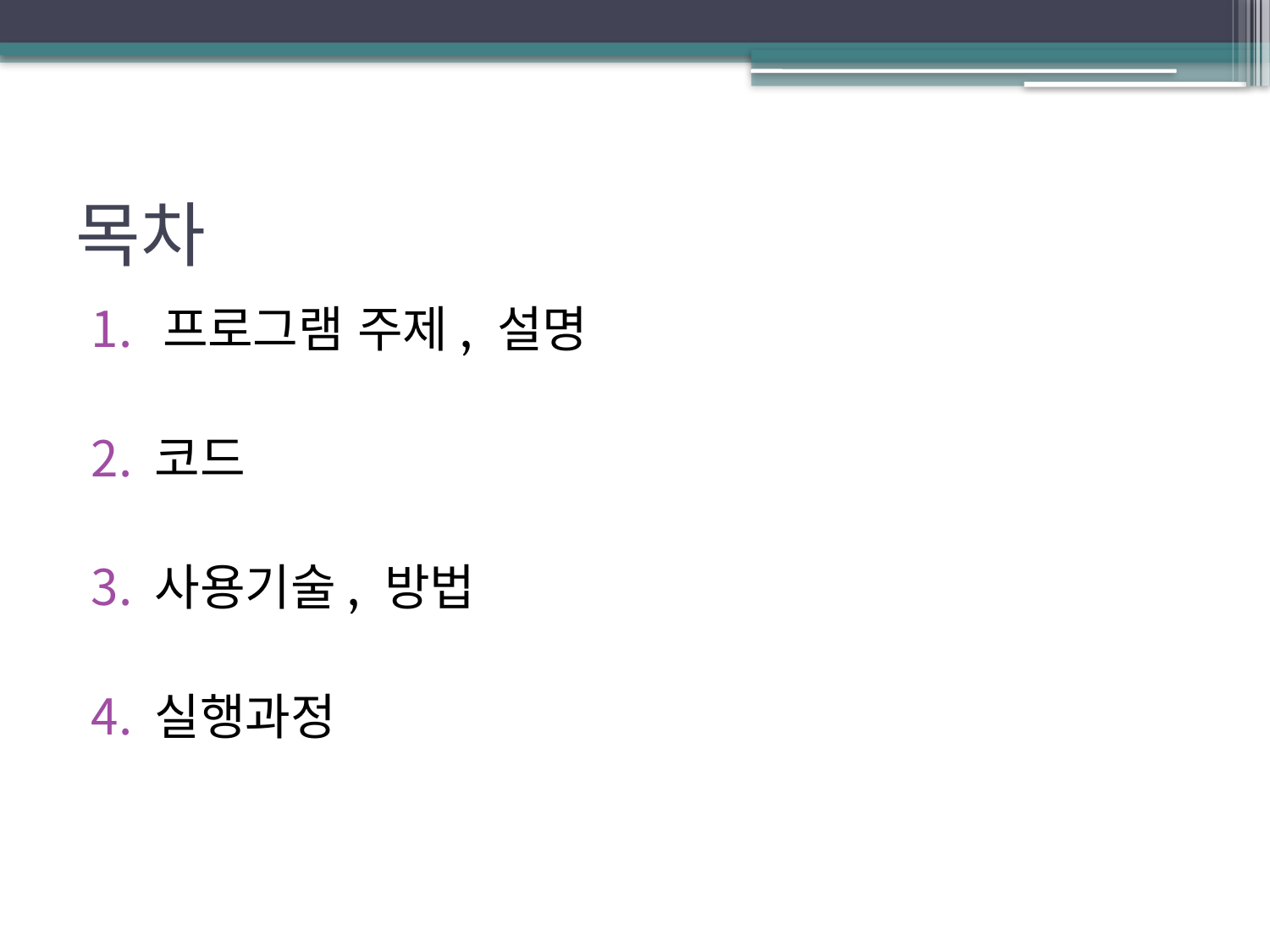

# 목차
프로그램 주제, 설명

코드

사용기술, 방법

실행과정